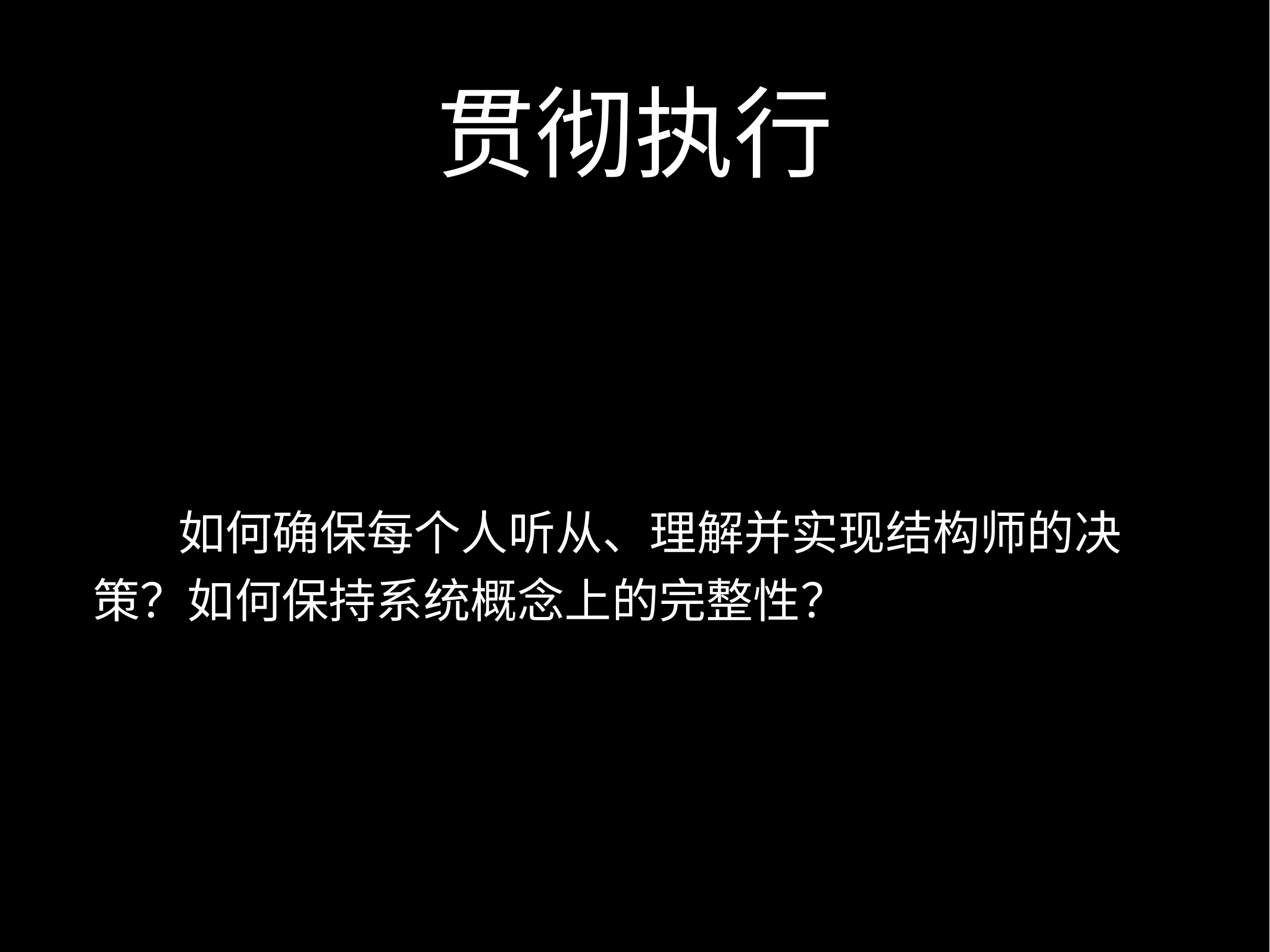

# 贯彻执行
       如何确保每个人听从、理解并实现结构师的决策？如何保持系统概念上的完整性？